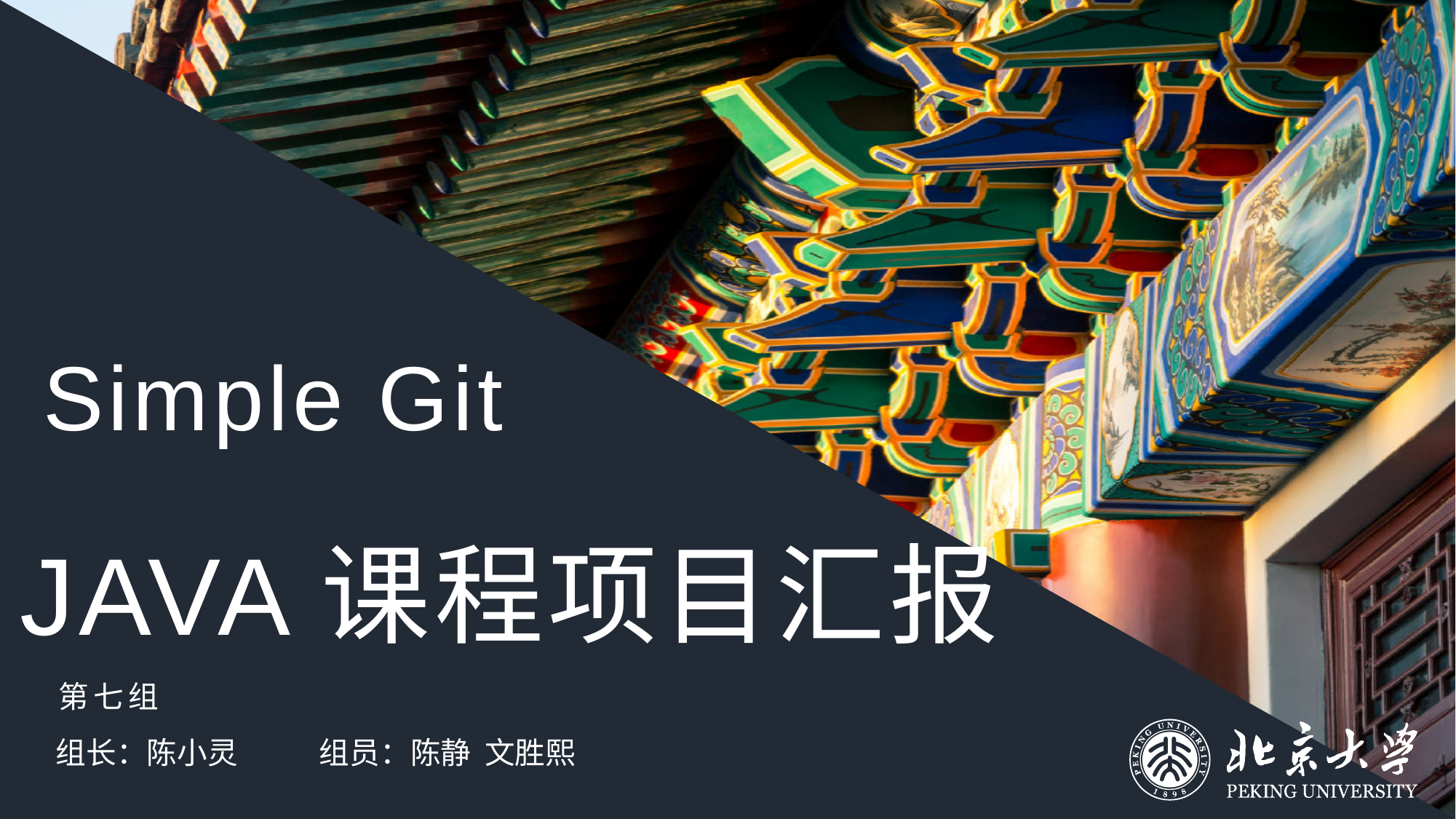

Simple Git
JAVA课程项目汇报
第七组

组长：陈小灵
组员：陈静  文胜熙